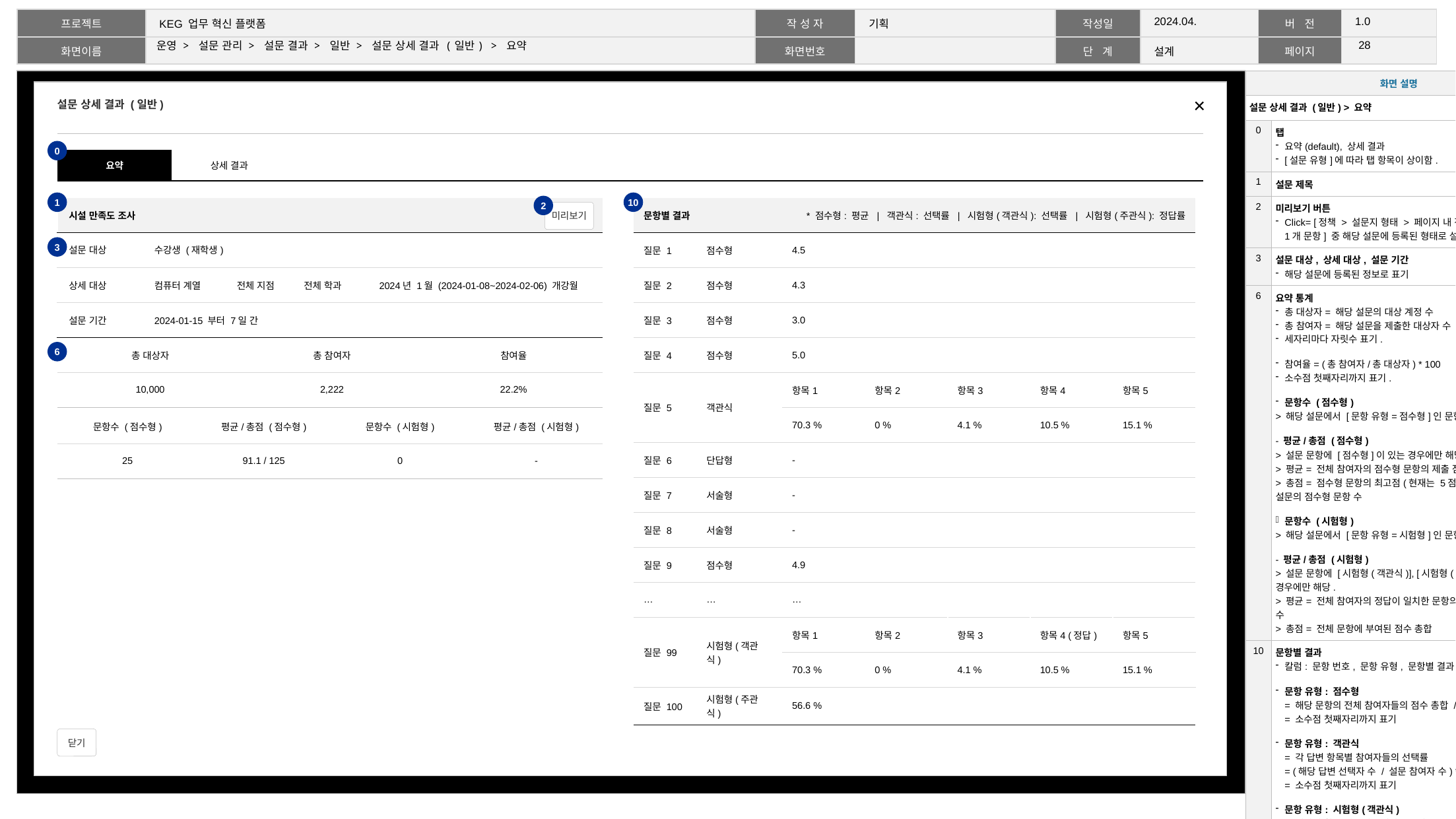

28

# 운영 > 설문 관리 > 설문 결과 > 일반 > 설문 상세 결과 (일반) > 요약
| 화면 설명 |  |
| --- | --- |
| 설문 상세 결과 (일반) > 요약 |  |
| 0 | 탭 요약(default), 상세 결과 [설문 유형]에 따라 탭 항목이 상이함. |
| 1 | 설문 제목 |
| 2 | 미리보기 버튼 Click= [정책 > 설문지 형태 > 페이지 내 전체 문항 or 페이지당 1개 문항] 중 해당 설문에 등록된 형태로 설문지 팝업. |
| 3 | 설문 대상, 상세 대상, 설문 기간 해당 설문에 등록된 정보로 표기 |
| 6 | 요약 통계 총 대상자= 해당 설문의 대상 계정 수 총 참여자= 해당 설문을 제출한 대상자 수 세자리마다 자릿수 표기. 참여율= (총 참여자/총 대상자) \* 100 소수점 첫째자리까지 표기. 문항수 (점수형) > 해당 설문에서 [문항 유형=점수형]인 문항 총 수 - 평균/총점 (점수형) > 설문 문항에 [점수형]이 있는 경우에만 해당 > 평균= 전체 참여자의 점수형 문항의 제출 점수 총합 / 참여자 수 > 총점= 점수형 문항의 최고점(현재는 5점으로 고정) \* 해당 설문의 점수형 문항 수 문항수 (시험형) > 해당 설문에서 [문항 유형=시험형]인 문항 총 수 - 평균/총점 (시험형) > 설문 문항에 [시험형(객관식)], [시험형(주관식)]이 있는 경우에만 해당. > 평균= 전체 참여자의 정답이 일치한 문항의 점수 총합 / 참여자 수 > 총점= 전체 문항에 부여된 점수 총합 |
| 10 | 문항별 결과 칼럼: 문항 번호, 문항 유형, 문항별 결과. 문항 유형: 점수형 = 해당 문항의 전체 참여자들의 점수 총합 / 참여자 수 = 소수점 첫째자리까지 표기 문항 유형: 객관식 = 각 답변 항목별 참여자들의 선택률 = (해당 답변 선택자 수 / 설문 참여자 수) \* 100 = 소수점 첫째자리까지 표기 문항 유형: 시험형(객관식) = 정답인 항목 번호에 [정답] 표기. = 각 답변 항목별 참여자들의 선택률 = (해당 답변 선택자 수 / 설문 참여자 수) \* 100 = 소수점 첫째자리까지 표기 문항 유형: 시험형(주관식) = 정답률 = (정답을 맞춘 참여자 수 / 설문 참여자 수) \* 100 문항 유형: 단답형, 서술형의 경우 요약 통계 표기하지 않음. |
설문 상세 결과 (일반)
닫기
0
| 요약 | 상세 결과 |  |  |  |  |  |  |  |  |
| --- | --- | --- | --- | --- | --- | --- | --- | --- | --- |
1
10
2
| 시설 만족도 조사 |  |  |  |  |
| --- | --- | --- | --- | --- |
| 설문 대상 | 수강생 (재학생) |  |  |  |
| 상세 대상 | 컴퓨터 계열 | 전체 지점 | 전체 학과 | 2024년 1월 (2024-01-08~2024-02-06) 개강월 |
| 설문 기간 | 2024-01-15 부터 7일 간 |  |  |  |
| 문항별 결과 |  | \* 점수형: 평균 | 객관식: 선택률 | 시험형(객관식): 선택률 | 시험형(주관식): 정답률 |  |  |  |  |
| --- | --- | --- | --- | --- | --- | --- |
| 질문 1 | 점수형 | 4.5 |  |  |  |  |
| 질문 2 | 점수형 | 4.3 |  |  |  |  |
| 질문 3 | 점수형 | 3.0 |  |  |  |  |
| 질문 4 | 점수형 | 5.0 |  |  |  |  |
| 질문 5 | 객관식 | 항목1 | 항목2 | 항목3 | 항목4 | 항목5 |
|  |  | 70.3 % | 0 % | 4.1 % | 10.5 % | 15.1 % |
| 질문 6 | 단답형 | - |  |  |  |  |
| 질문 7 | 서술형 | - |  |  |  |  |
| 질문 8 | 서술형 | - |  |  |  |  |
| 질문 9 | 점수형 | 4.9 |  |  |  |  |
| … | … | … |  |  |  |  |
| 질문 99 | 시험형(객관식) | 항목1 | 항목2 | 항목3 | 항목4 (정답) | 항목5 |
|  |  | 70.3 % | 0 % | 4.1 % | 10.5 % | 15.1 % |
| 질문 100 | 시험형(주관식) | 56.6 % |  |  |  |  |
미리보기
3
| 총 대상자 | 총 참여자 | 참여율 |
| --- | --- | --- |
| 10,000 | 2,222 | 22.2% |
6
| 문항수 (점수형) | 평균/총점 (점수형) | 문항수 (시험형) | 평균/총점 (시험형) |
| --- | --- | --- | --- |
| 25 | 91.1 / 125 | 0 | - |